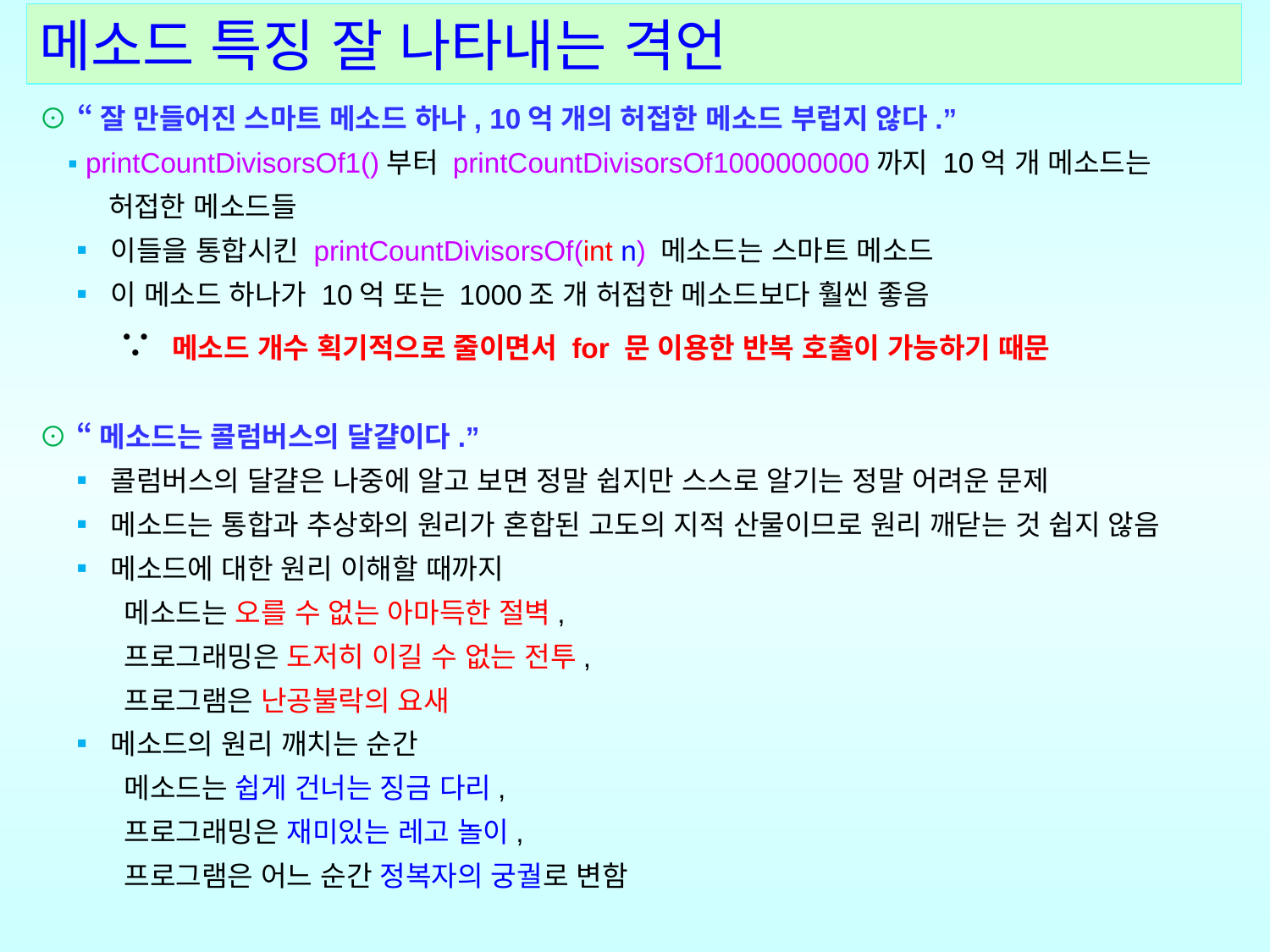

메소드 특징 잘 나타내는 격언
⊙ “잘 만들어진 스마트 메소드 하나, 10억 개의 허접한 메소드 부럽지 않다.”
   ▪ printCountDivisorsOf1()부터 printCountDivisorsOf1000000000까지 10억 개 메소드는
        허접한 메소드들
   ▪ 이들을 통합시킨 printCountDivisorsOf(int n) 메소드는 스마트 메소드
   ▪ 이 메소드 하나가 10억 또는 1000조 개 허접한 메소드보다 훨씬 좋음
        ∵ 메소드 개수 획기적으로 줄이면서 for 문 이용한 반복 호출이 가능하기 때문

⊙ “메소드는 콜럼버스의 달걀이다.”
   ▪ 콜럼버스의 달걀은 나중에 알고 보면 정말 쉽지만 스스로 알기는 정말 어려운 문제
   ▪ 메소드는 통합과 추상화의 원리가 혼합된 고도의 지적 산물이므로 원리 깨닫는 것 쉽지 않음
   ▪ 메소드에 대한 원리 이해할 때까지
          메소드는 오를 수 없는 아마득한 절벽,
          프로그래밍은 도저히 이길 수 없는 전투,
          프로그램은 난공불락의 요새
   ▪ 메소드의 원리 깨치는 순간
          메소드는 쉽게 건너는 징금 다리,
          프로그래밍은 재미있는 레고 놀이,
          프로그램은 어느 순간 정복자의 궁궐로 변함